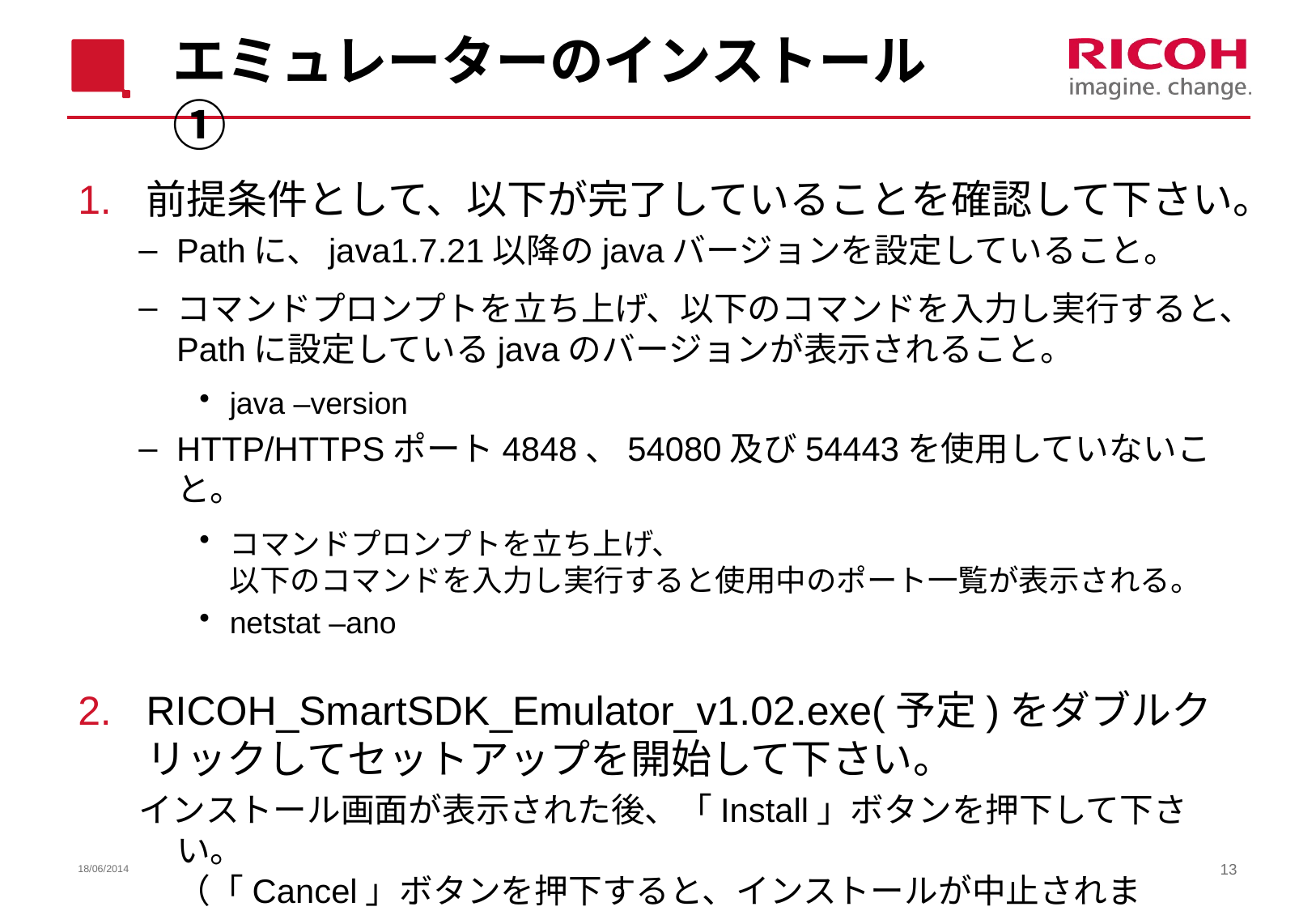

# エミュレーターのインストール①
前提条件として、以下が完了していることを確認して下さい。
Pathに、java1.7.21以降のjavaバージョンを設定していること。
コマンドプロンプトを立ち上げ、以下のコマンドを入力し実行すると、Pathに設定しているjavaのバージョンが表示されること。
java –version
HTTP/HTTPSポート4848、54080及び54443を使用していないこと。
コマンドプロンプトを立ち上げ、
以下のコマンドを入力し実行すると使用中のポート一覧が表示される。
netstat –ano
RICOH_SmartSDK_Emulator_v1.02.exe(予定)をダブルクリックしてセットアップを開始して下さい。
インストール画面が表示された後、「Install」ボタンを押下して下さい。
（「Cancel」ボタンを押下すると、インストールが中止されます。）
18/06/2014
13